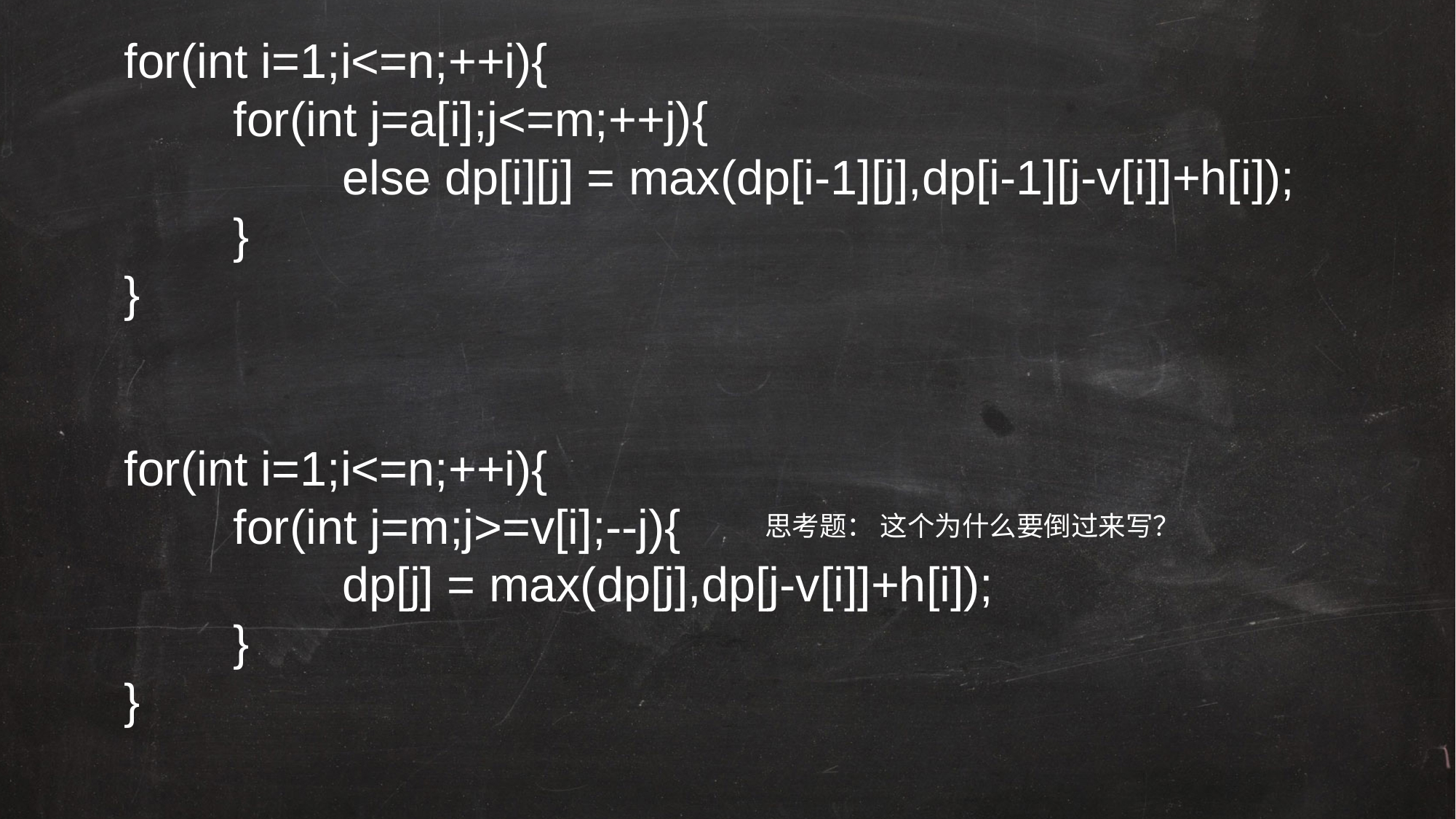

for(int i=1;i<=n;++i){
	for(int j=a[i];j<=m;++j){
		else dp[i][j] = max(dp[i-1][j],dp[i-1][j-v[i]]+h[i]);
	}
}

for(int i=1;i<=n;++i){
	for(int j=m;j>=v[i];--j){
		dp[j] = max(dp[j],dp[j-v[i]]+h[i]);
	}
}
思考题： 这个为什么要倒过来写？